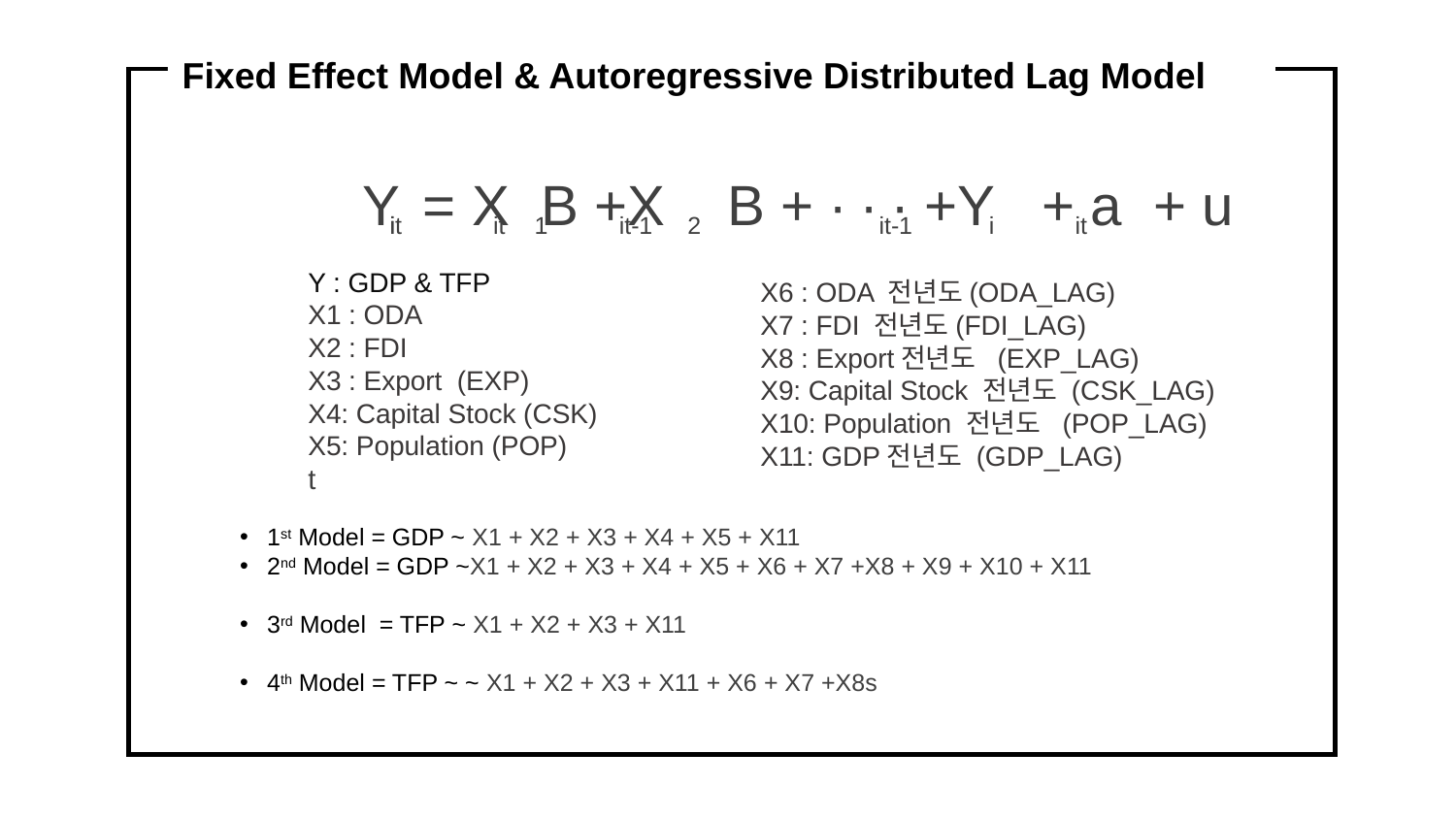

Fixed Effect Model & Autoregressive Distributed Lag Model

Y  = X  B +X    B + ∙ ∙ ∙ +Y   + a  + u
it
i
it
1
it-1
2
it-1
i
it
Y : GDP & TFP
X1 : ODA
X2 : FDI
X3 : Export  (EXP)
X4: Capital Stock (CSK)
X5: Population (POP)
t
X6 : ODA 전년도(ODA_LAG)
X7 : FDI 전년도(FDI_LAG)
X8 : Export전년도  (EXP_LAG)
X9: Capital Stock 전년도 (CSK_LAG)
X10: Population 전년도  (POP_LAG)
X11: GDP전년도 (GDP_LAG)

1st Model = GDP ~ X1 + X2 + X3 + X4 + X5 + X11
2nd Model = GDP ~X1 + X2 + X3 + X4 + X5 + X6 + X7 +X8 + X9 + X10 + X11

3rd Model  = TFP ~ X1 + X2 + X3 + X11

4th Model = TFP ~ ~ X1 + X2 + X3 + X11 + X6 + X7 +X8s